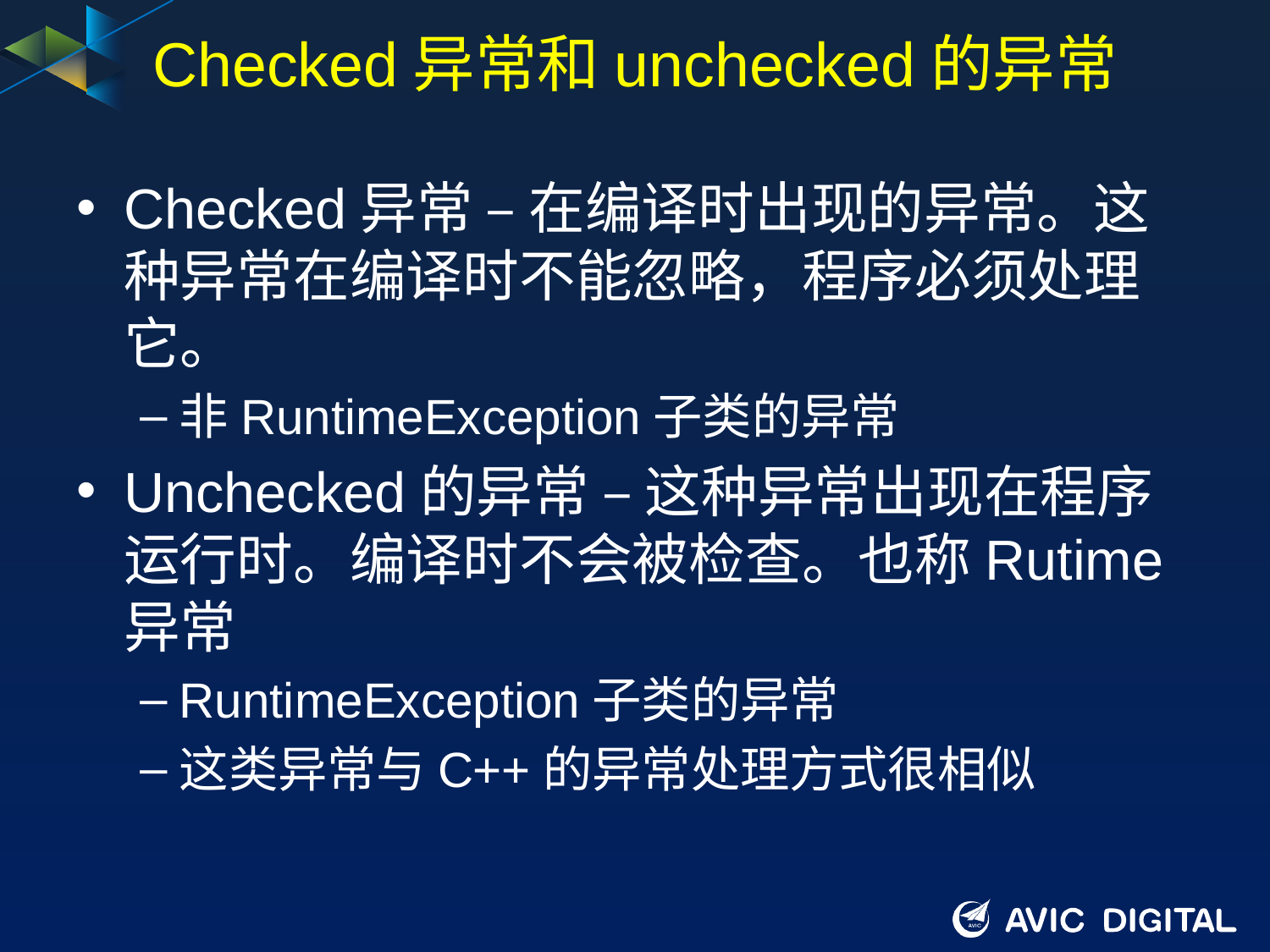

# Checked异常和unchecked的异常
Checked异常 – 在编译时出现的异常。这种异常在编译时不能忽略，程序必须处理它。
非RuntimeException子类的异常
Unchecked的异常 – 这种异常出现在程序运行时。编译时不会被检查。也称Rutime异常
RuntimeException子类的异常
这类异常与C++的异常处理方式很相似